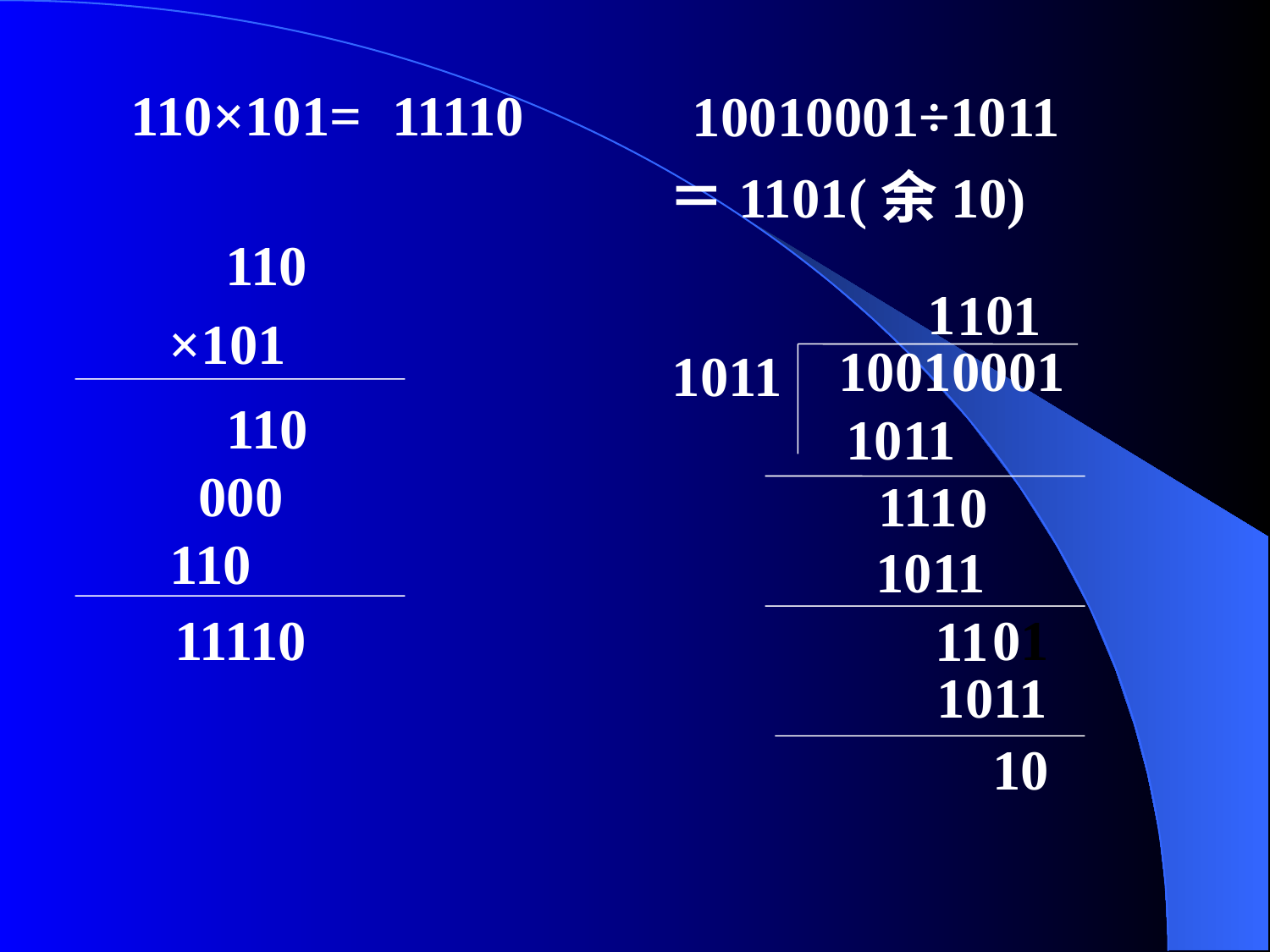

110×101=
11110
10010001÷1011
＝1101(余10)
    110
×101

1
0
1
1
10010001
1011

    110
  000
110
1011
111
0

1011

11110
0
1
11

1011
10